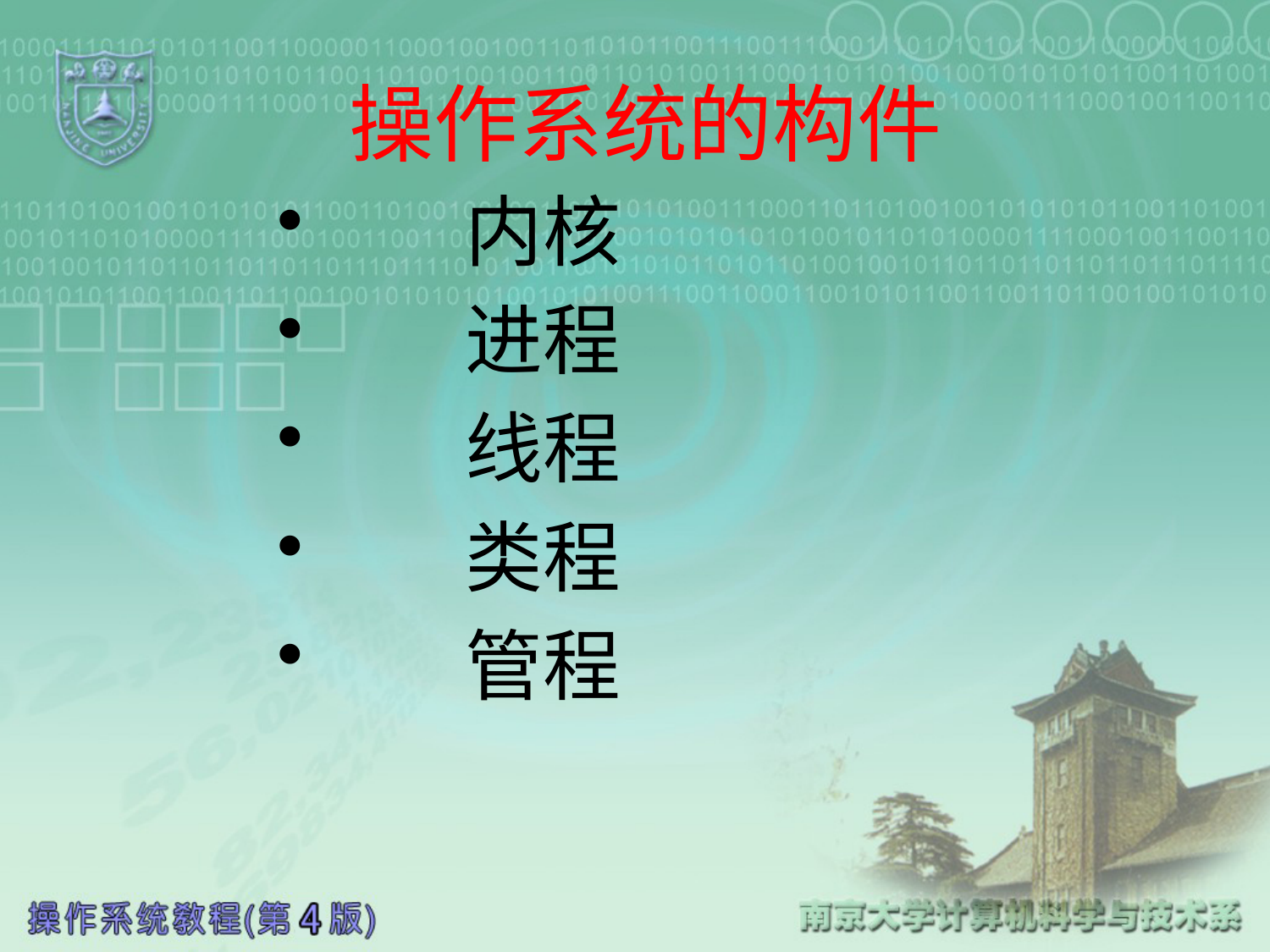

# 操作系统的构件
       内核
       进程
       线程
       类程
       管程